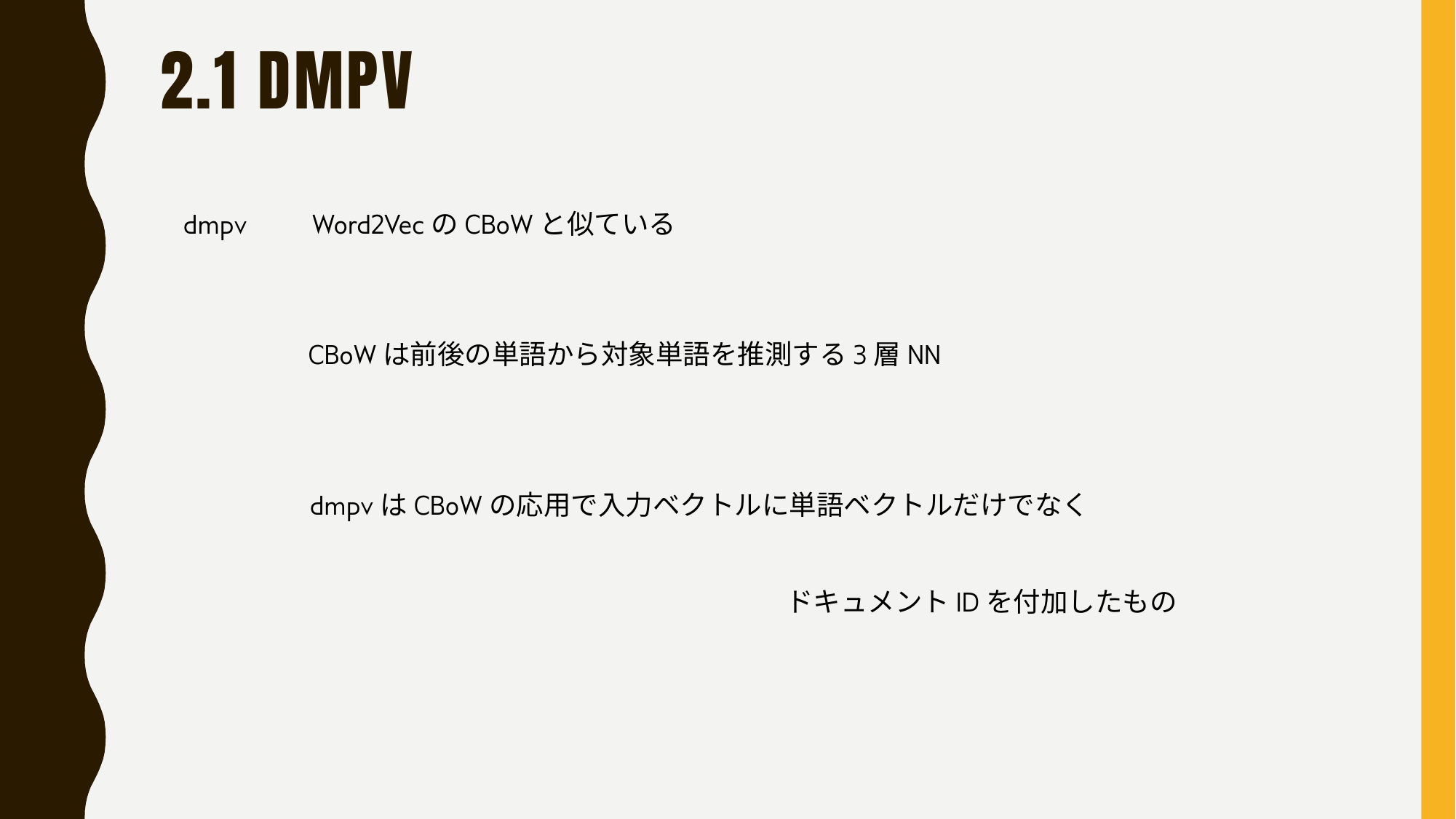

# 2.1 dmpv
dmpv
Word2VecのCBoWと似ている
CBoWは前後の単語から対象単語を推測する3層NN
dmpvはCBoWの応用で入力ベクトルに単語ベクトルだけでなく
ドキュメントIDを付加したもの